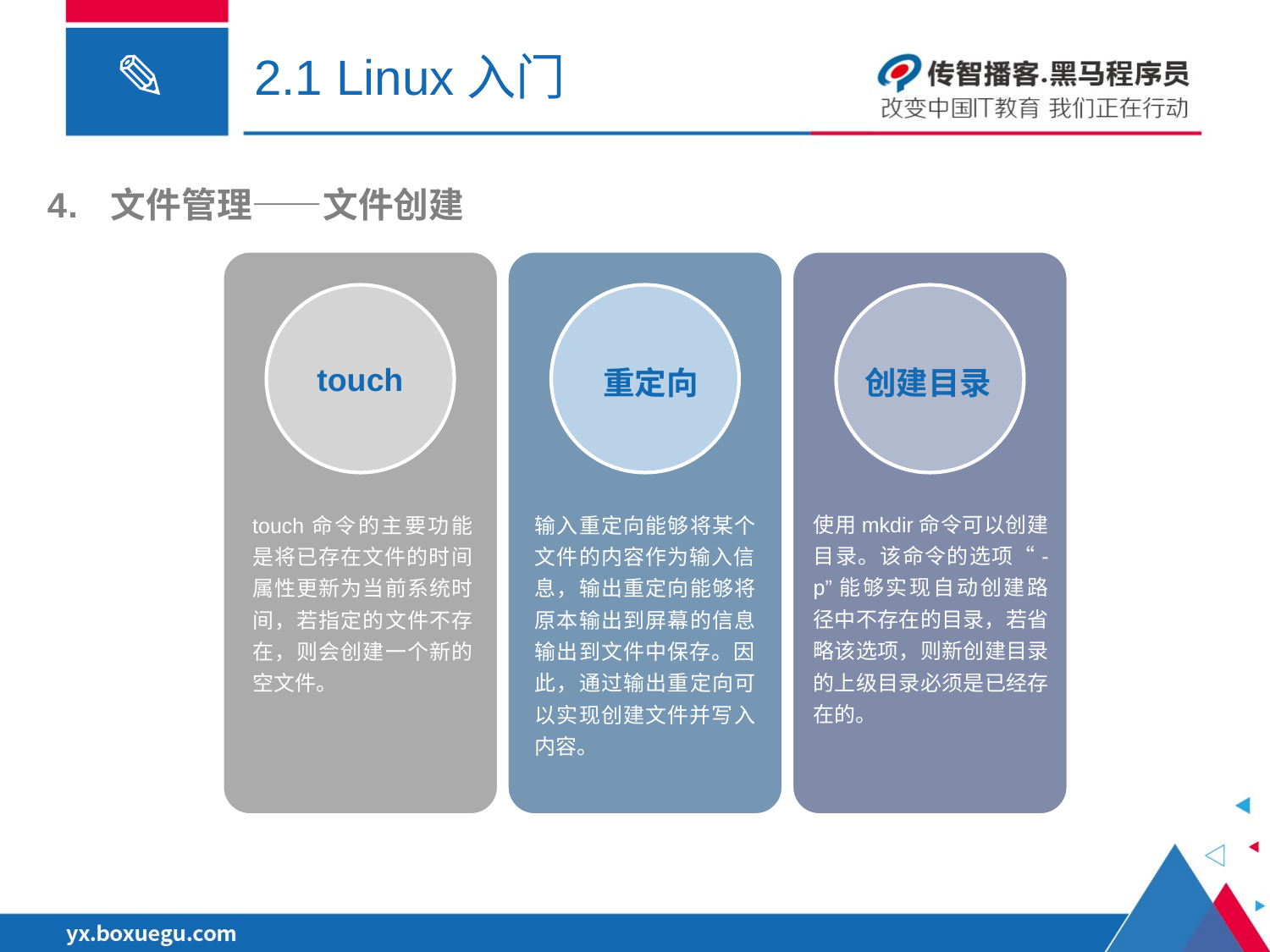

# 2.1 Linux入门
文件管理——文件创建

touch
touch命令的主要功能是将已存在文件的时间属性更新为当前系统时间，若指定的文件不存在，则会创建一个新的空文件。

重定向
输入重定向能够将某个文件的内容作为输入信息，输出重定向能够将原本输出到屏幕的信息输出到文件中保存。因此，通过输出重定向可以实现创建文件并写入内容。

创建目录
使用mkdir命令可以创建目录。该命令的选项“-p”能够实现自动创建路径中不存在的目录，若省略该选项，则新创建目录的上级目录必须是已经存在的。